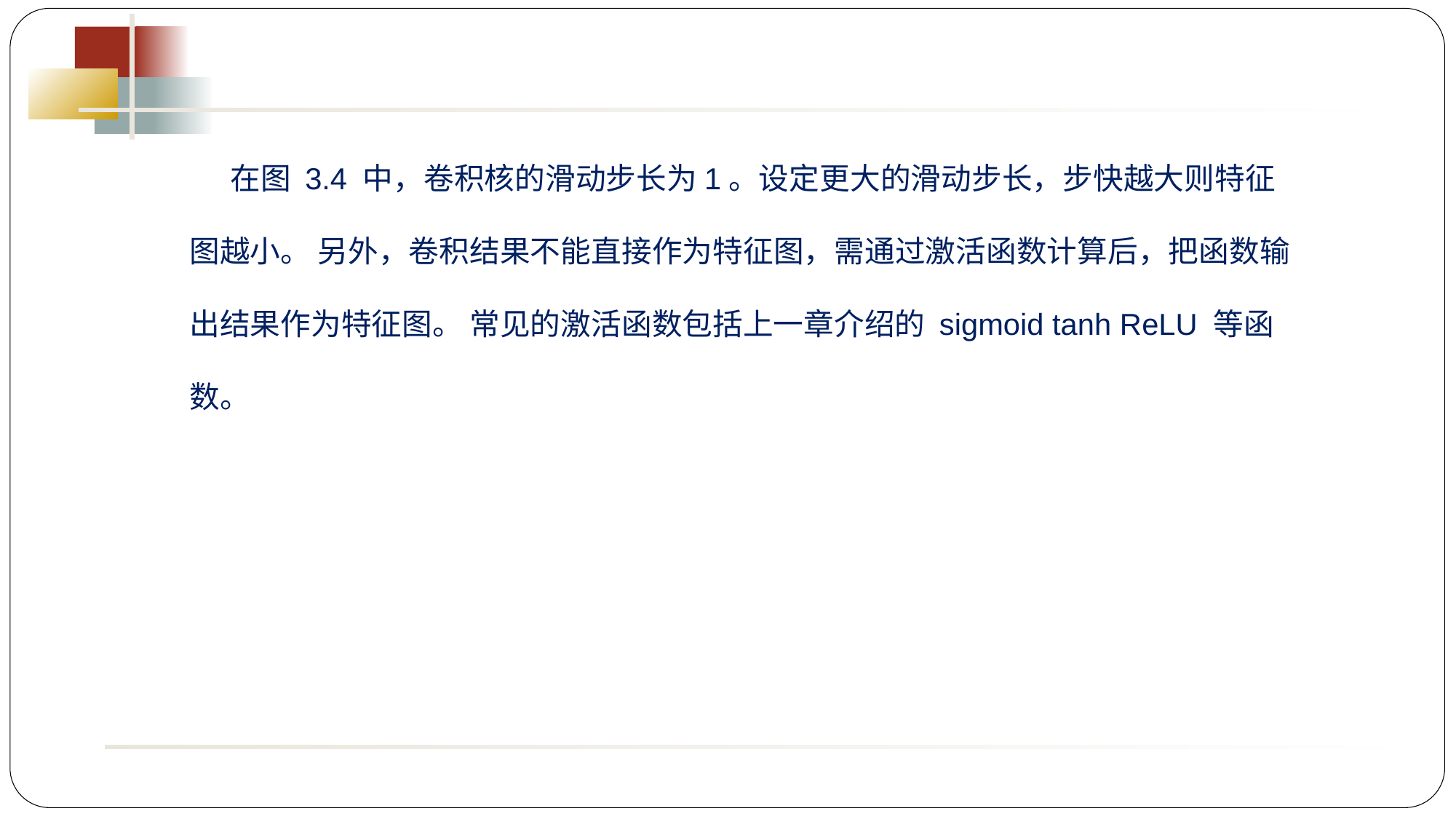

在图 3.4 中，卷积核的滑动步长为1。设定更大的滑动步长，步快越大则特征图越小。 另外，卷积结果不能直接作为特征图，需通过激活函数计算后，把函数输出结果作为特征图。 常见的激活函数包括上一章介绍的 sigmoid tanh ReLU 等函数。